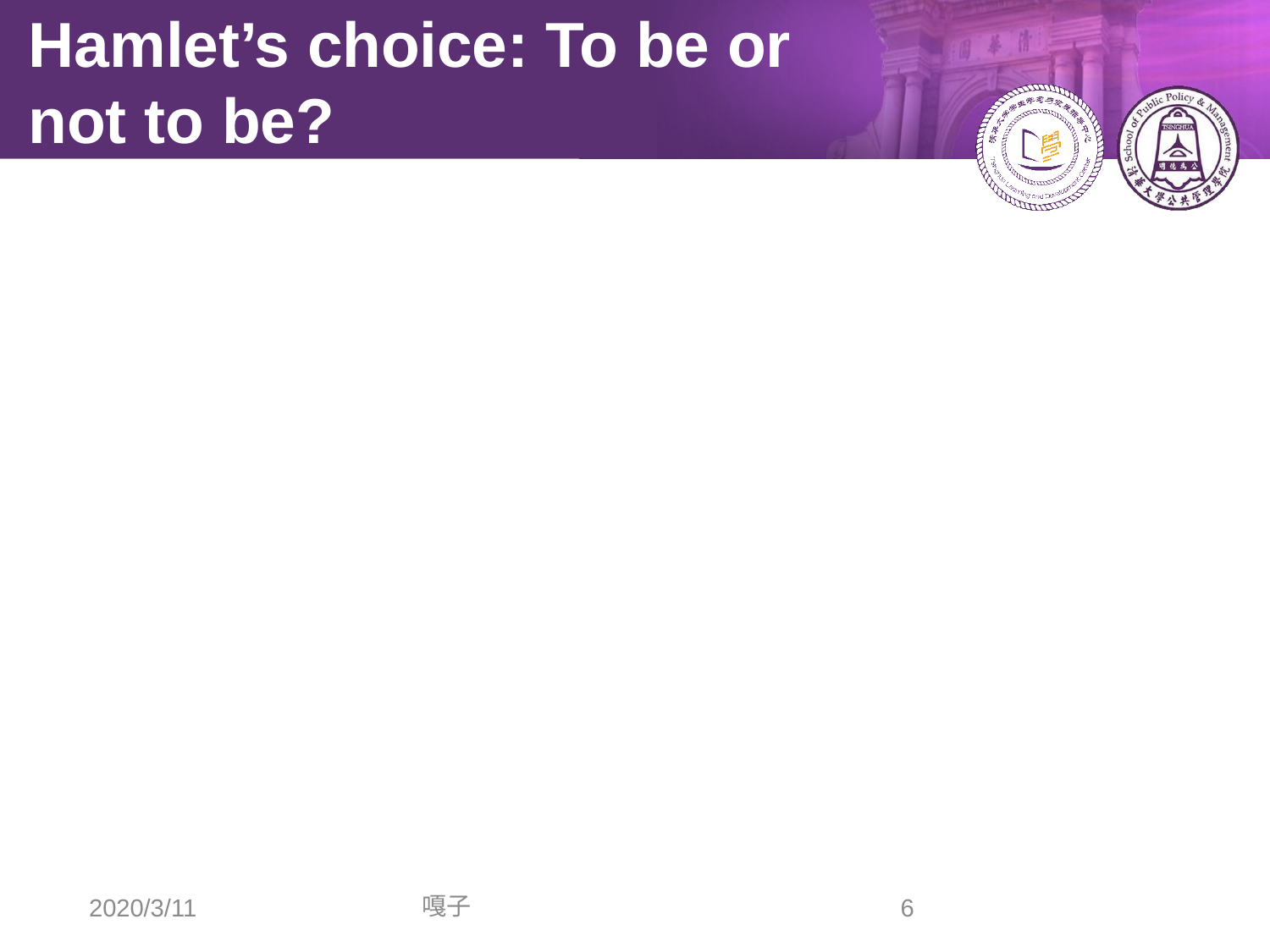

你跟梦寐以求的女神or男神牵手的几率多大？
# Hamlet’s choice: To be or not to be?
你们队吃鸡赢面的概率有多大？

这个阶段是推塔还是打龙更能一举拿下水晶塔？
硕士毕业后是去职场给老板搬砖还是申博换个地方搬砖
还是自己索性做CEO
赢取白富美
走向人生巅峰？
2020/3/11
嘎子
6